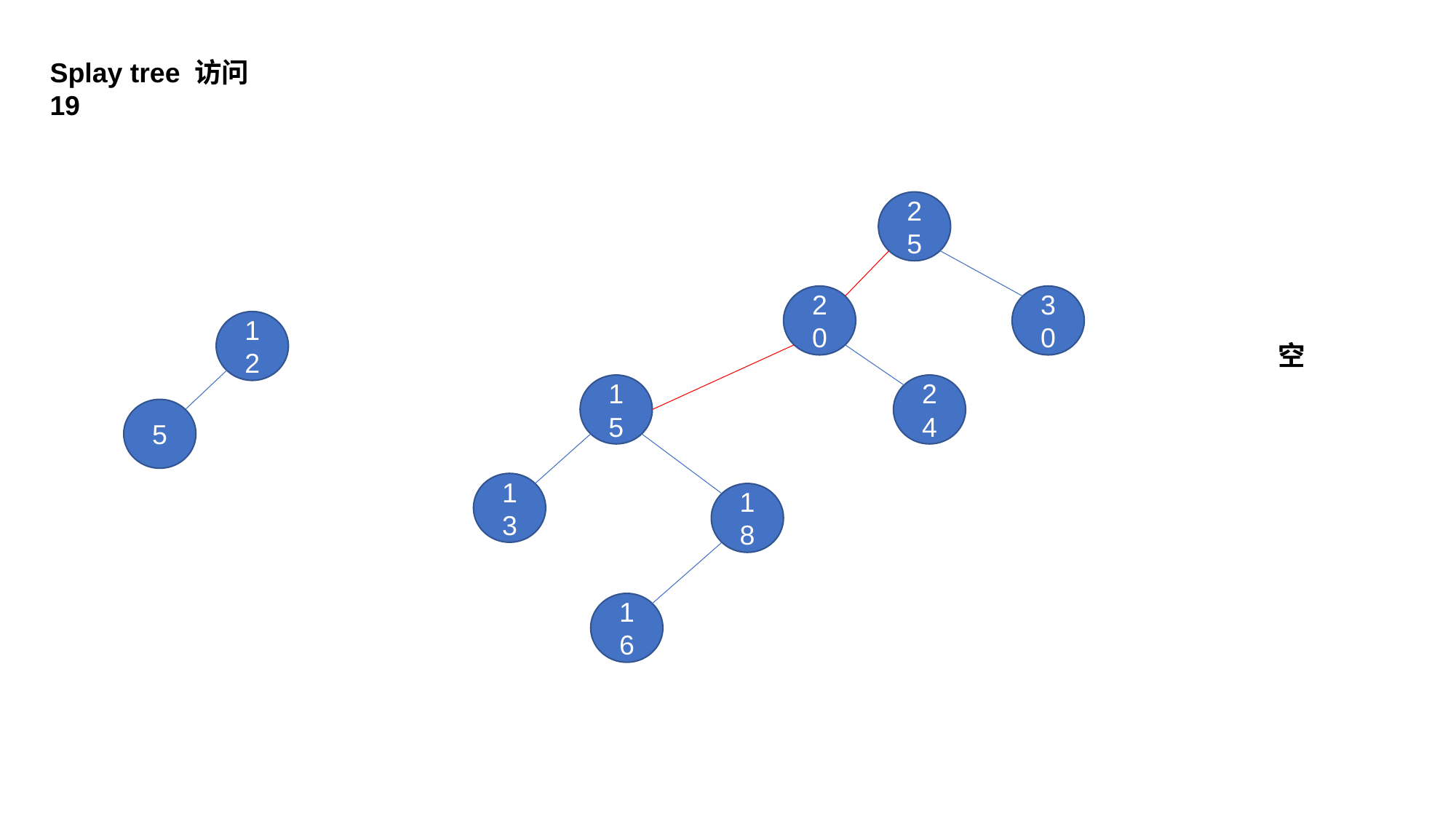

Splay tree 访问 19
25
20
30
12
空
15
24
5
13
18
16